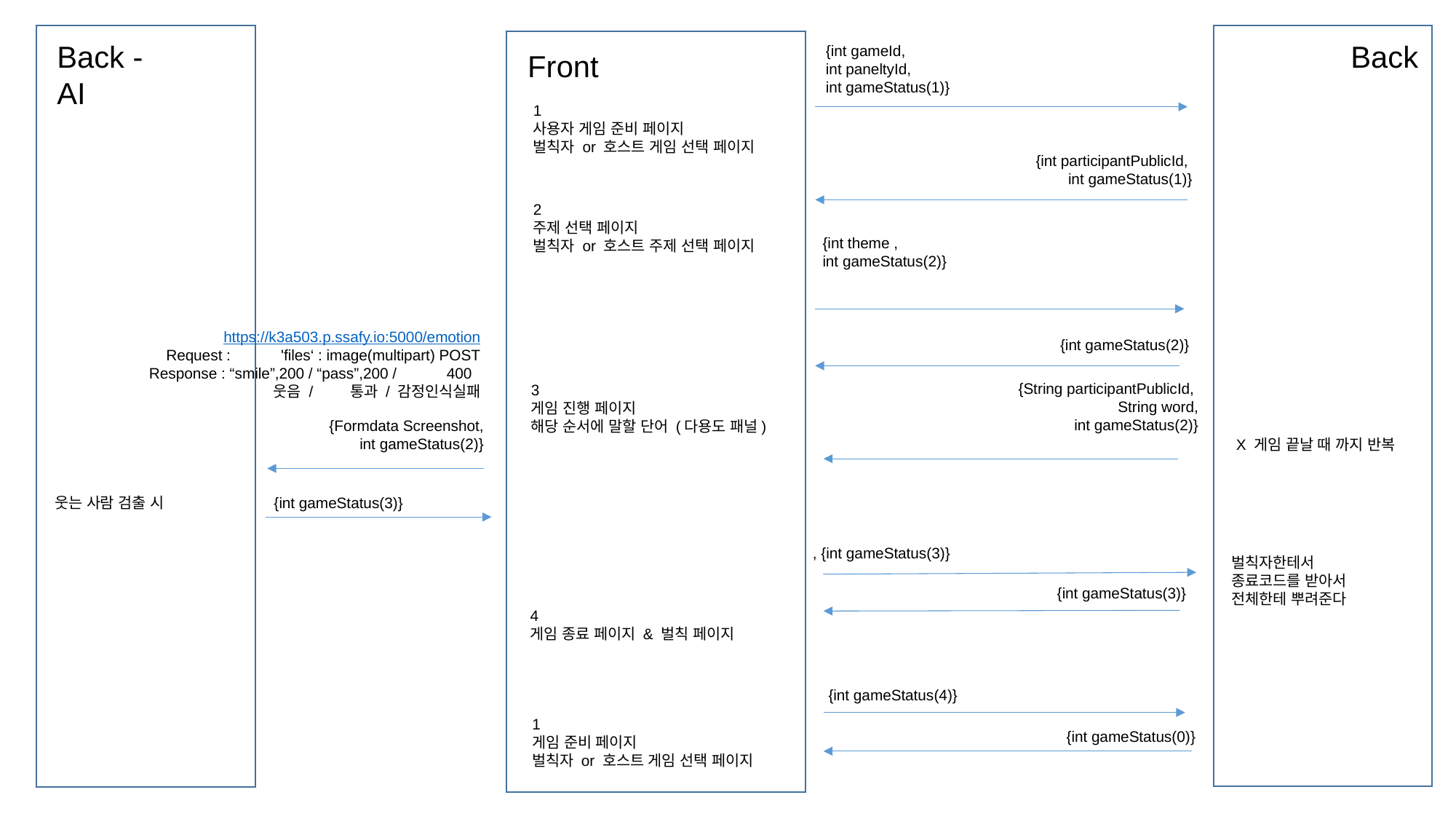

Back
Back - AI
{int gameId,
int paneltyId,
int gameStatus(1)}
Front
1
사용자 게임 준비 페이지
벌칙자 or 호스트 게임 선택 페이지
{int participantPublicId,
int gameStatus(1)}
2
주제 선택 페이지
벌칙자 or 호스트 주제 선택 페이지
{int theme ,
int gameStatus(2)}
https://k3a503.p.ssafy.io:5000/emotion
Request :            'files‘ : image(multipart) POST
Response : “smile”,200 / “pass”,200 /            400
웃음 /        통과 / 감정인식실패

{int gameStatus(2)}
{String participantPublicId,
String word,
 int gameStatus(2)}
3
게임 진행 페이지
해당 순서에 말할 단어 (다용도 패널)
{Formdata Screenshot,
int gameStatus(2)}
X 게임 끝날 때 까지 반복
웃는 사람 검출 시
{int gameStatus(3)}
, {int gameStatus(3)}
벌칙자한테서 종료코드를 받아서
전체한테 뿌려준다
{int gameStatus(3)}
4
게임 종료 페이지 & 벌칙 페이지
{int gameStatus(4)}
1
게임 준비 페이지
벌칙자 or 호스트 게임 선택 페이지
{int gameStatus(0)}